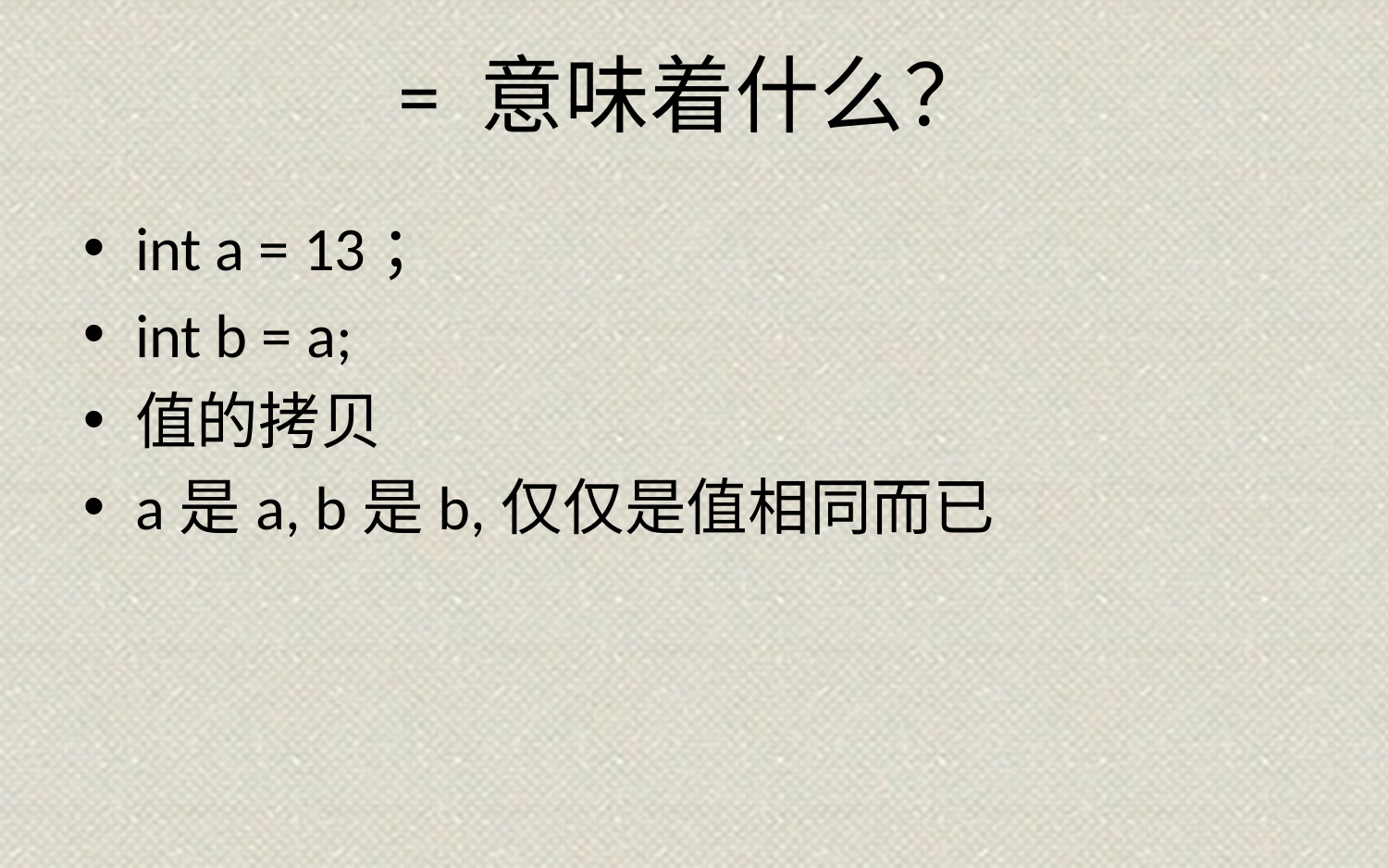

# = 意味着什么？
int a = 13；
int b = a;
值的拷贝
a是a, b是b,仅仅是值相同而已